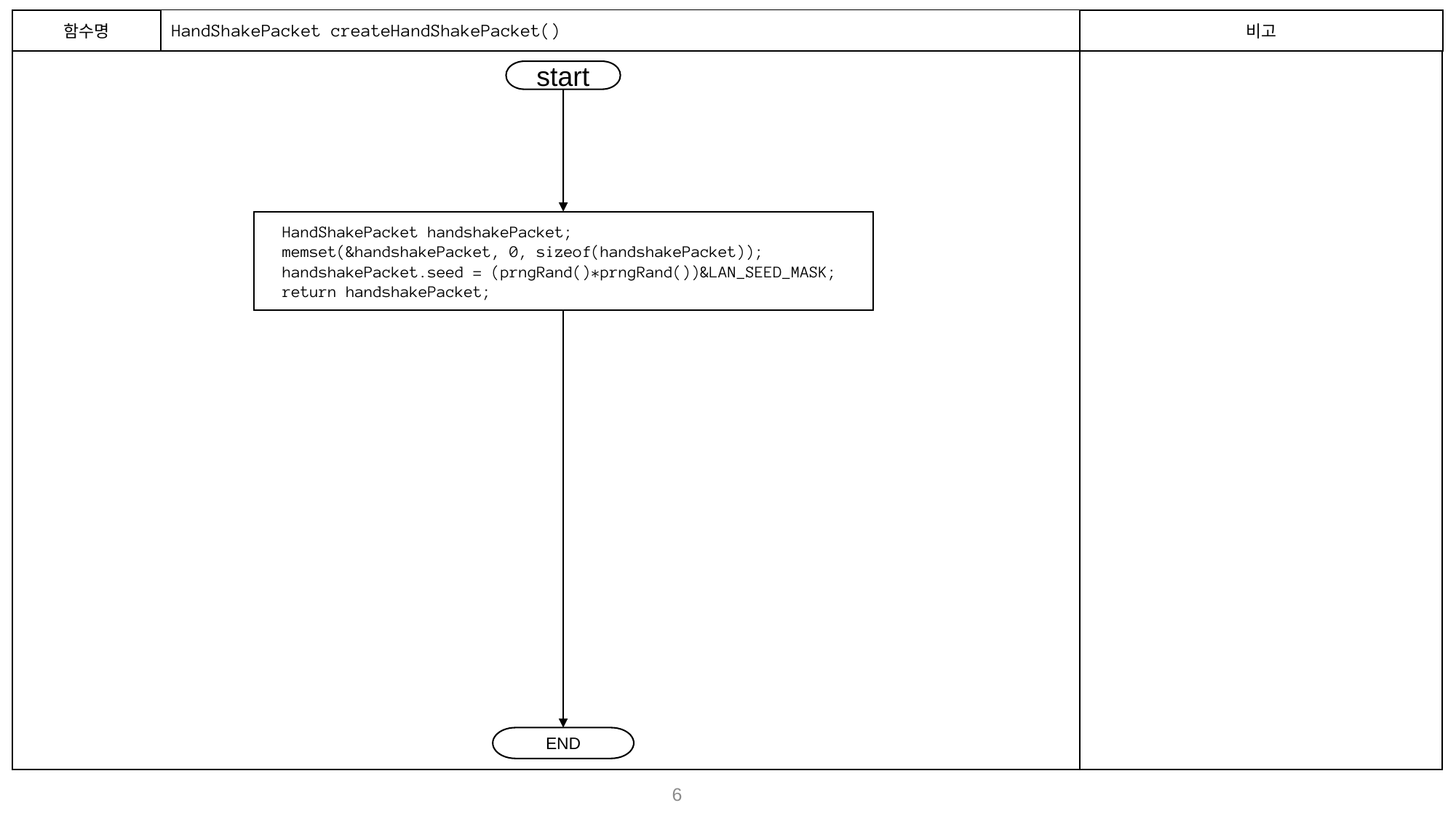

함수명
# HandShakePacket createHandShakePacket()
비고

start
  HandShakePacket handshakePacket;
  memset(&handshakePacket, 0, sizeof(handshakePacket));
  handshakePacket.seed = (prngRand()*prngRand())&LAN_SEED_MASK;
  return handshakePacket;
END
6